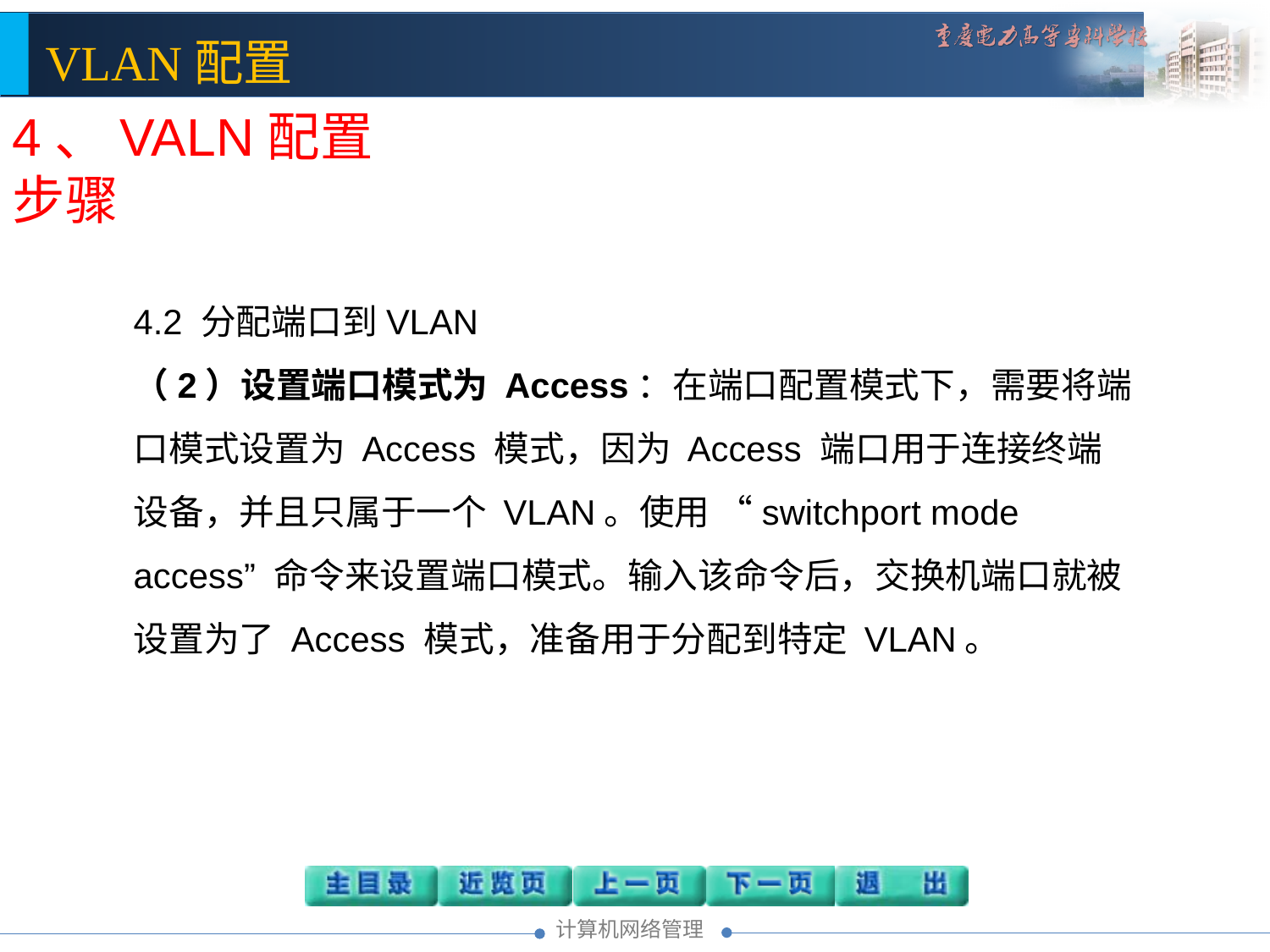

4、VALN配置步骤
4.2 分配端口到VLAN
（2）设置端口模式为 Access：在端口配置模式下，需要将端口模式设置为 Access 模式，因为 Access 端口用于连接终端设备，并且只属于一个 VLAN。使用 “switchport mode access” 命令来设置端口模式。输入该命令后，交换机端口就被设置为了 Access 模式，准备用于分配到特定 VLAN。